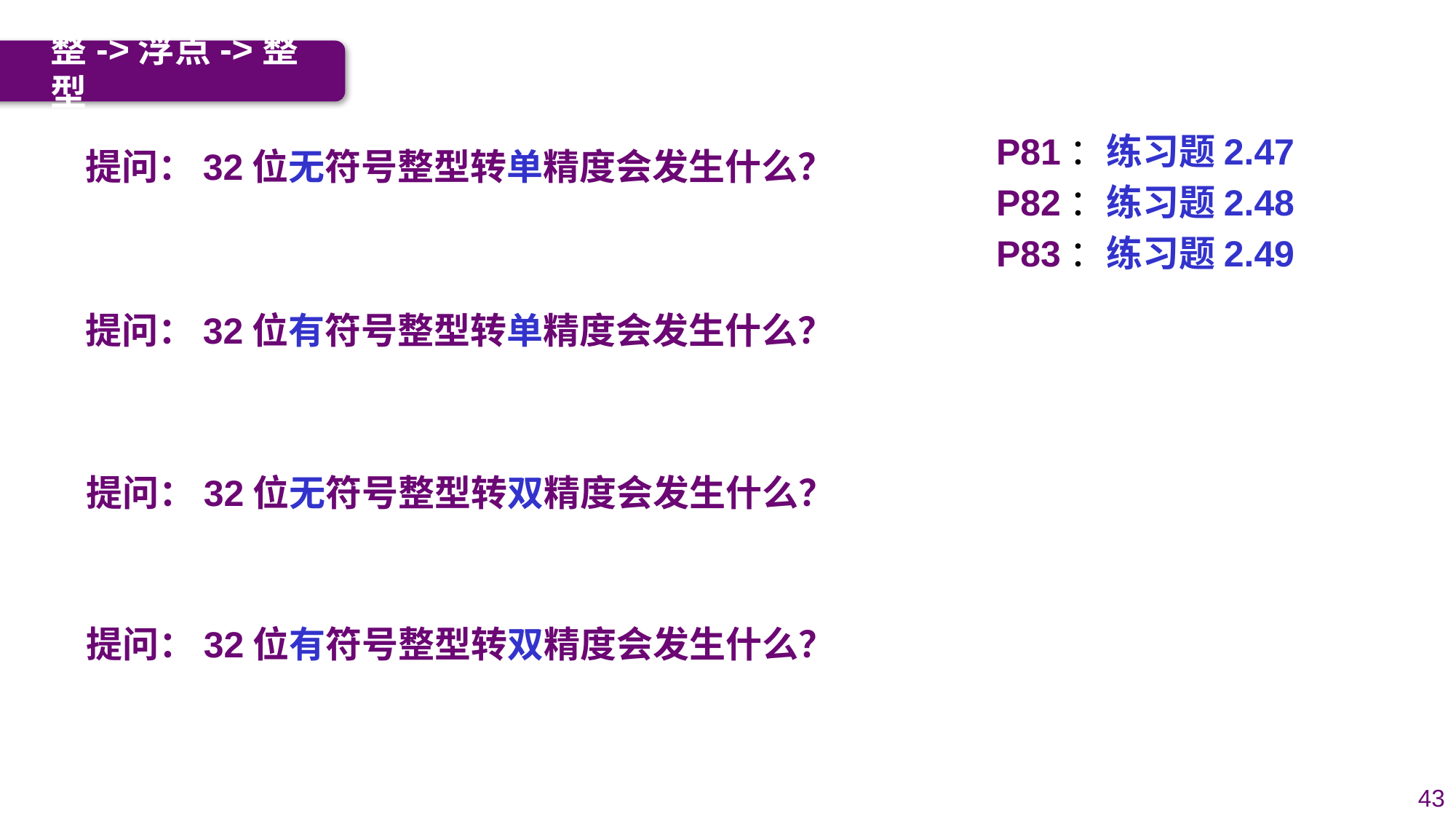

整->浮点->整型

P81：练习题2.47
P82：练习题2.48
P83：练习题2.49
提问：32位无符号整型转单精度会发生什么？
提问：32位有符号整型转单精度会发生什么？
提问：32位无符号整型转双精度会发生什么？
提问：32位有符号整型转双精度会发生什么？
43